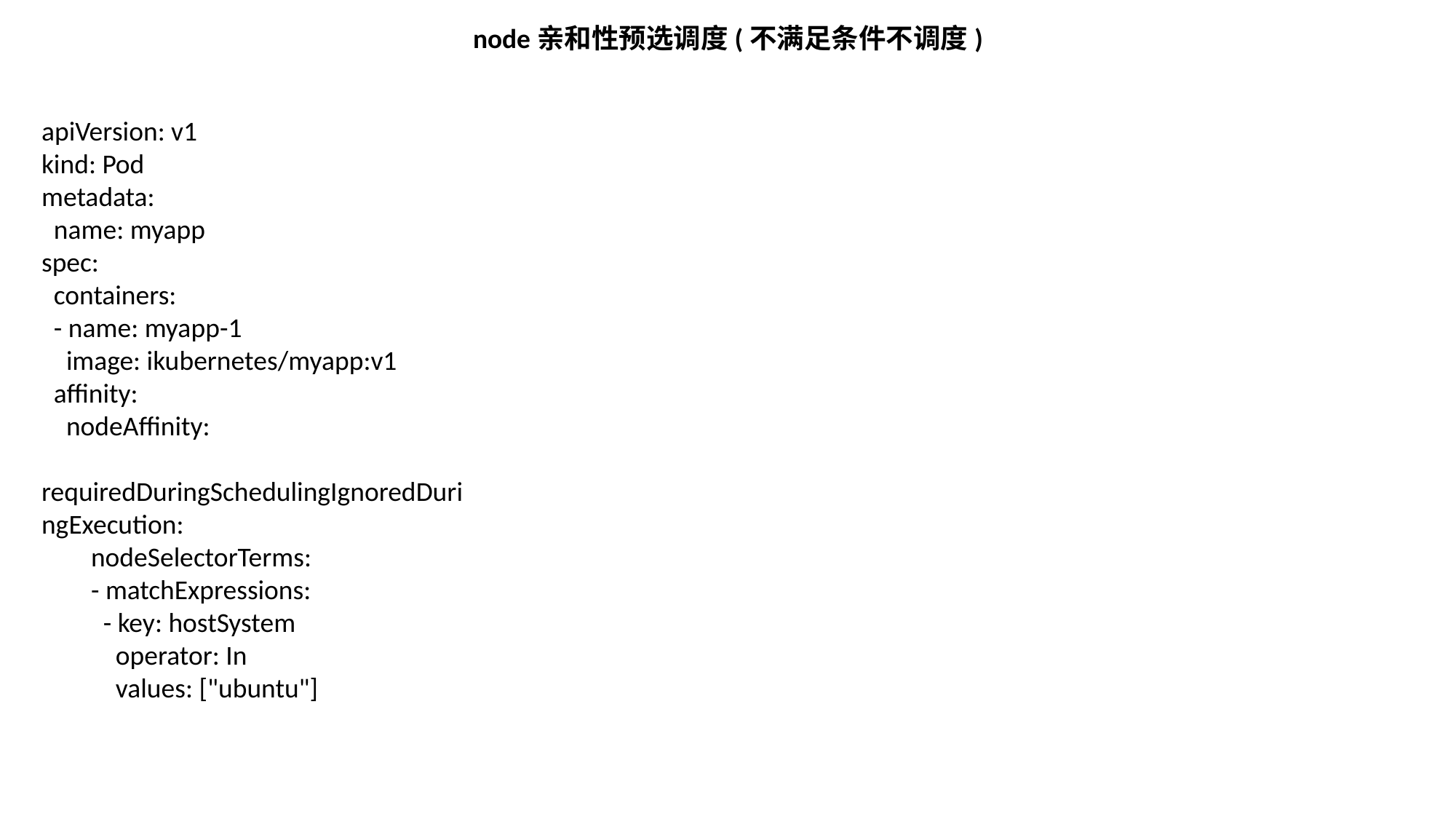

node亲和性预选调度(不满足条件不调度)
apiVersion: v1
kind: Pod
metadata:
  name: myapp
spec:
  containers:
  - name: myapp-1
    image: ikubernetes/myapp:v1
  affinity:
    nodeAffinity:
      requiredDuringSchedulingIgnoredDuringExecution:
        nodeSelectorTerms:
        - matchExpressions:
          - key: hostSystem
            operator: In
            values: ["ubuntu"]